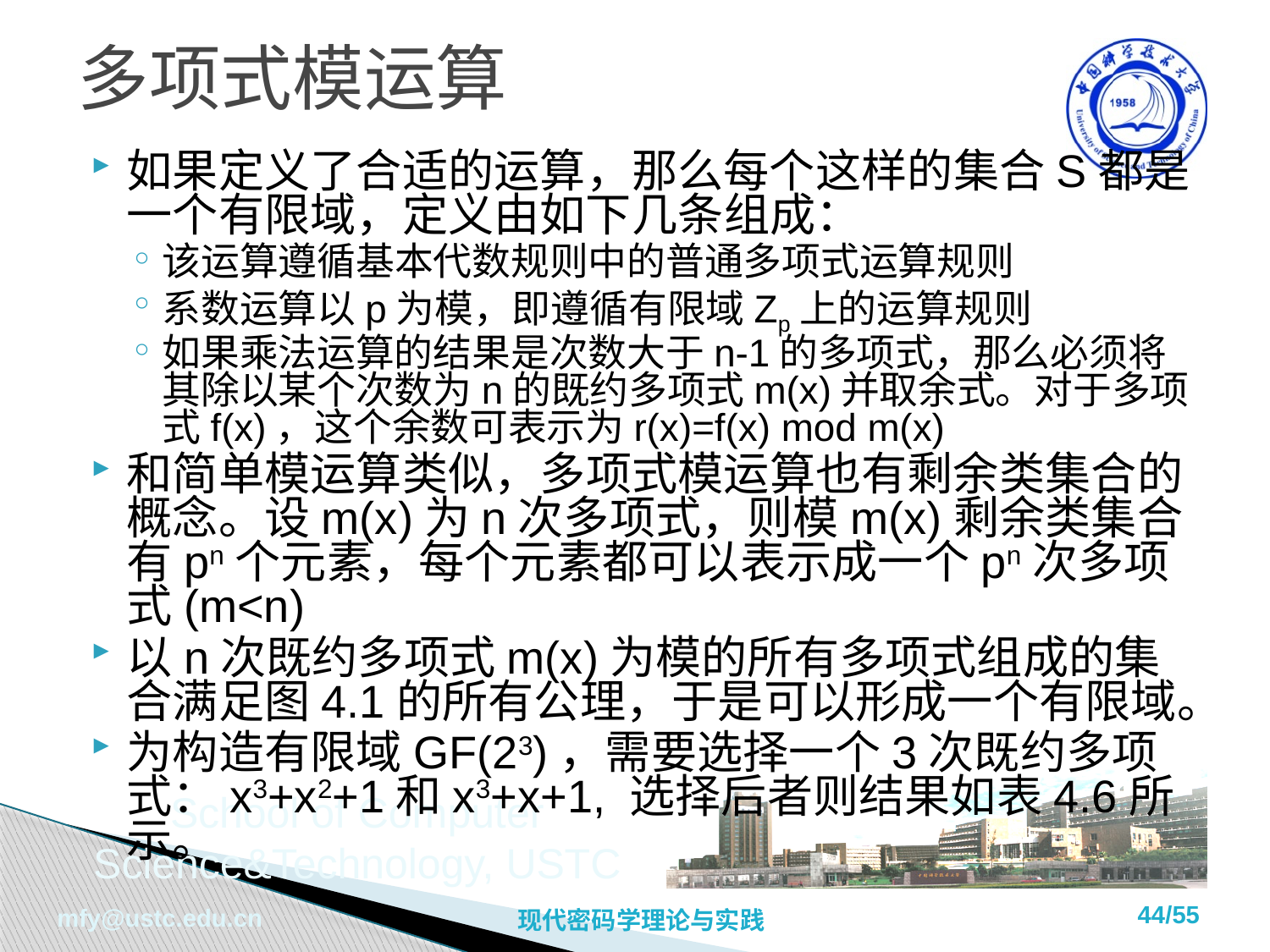

# 多项式模运算
如果定义了合适的运算，那么每个这样的集合S都是一个有限域，定义由如下几条组成：
该运算遵循基本代数规则中的普通多项式运算规则
系数运算以p为模，即遵循有限域Zp上的运算规则
如果乘法运算的结果是次数大于n-1的多项式，那么必须将其除以某个次数为n的既约多项式m(x)并取余式。对于多项式f(x)，这个余数可表示为r(x)=f(x) mod m(x)
和简单模运算类似，多项式模运算也有剩余类集合的概念。设m(x)为n次多项式，则模m(x)剩余类集合有pn个元素，每个元素都可以表示成一个pn次多项式(m<n)
以n次既约多项式m(x)为模的所有多项式组成的集合满足图4.1的所有公理，于是可以形成一个有限域。
为构造有限域GF(23)，需要选择一个3次既约多项式：x3+x2+1和x3+x+1, 选择后者则结果如表4.6所示。